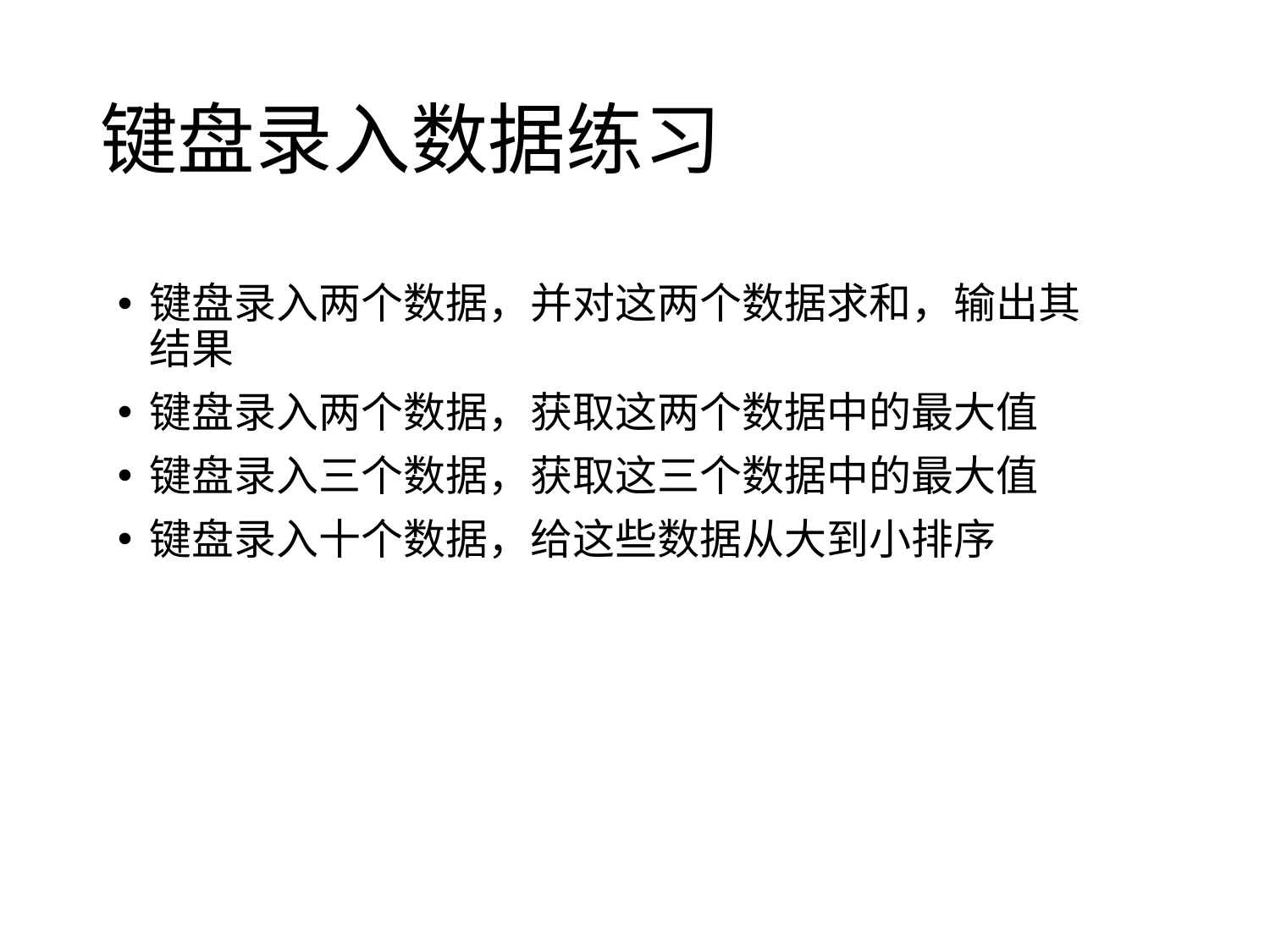

# 键盘录入数据练习
键盘录入两个数据，并对这两个数据求和，输出其结果
键盘录入两个数据，获取这两个数据中的最大值
键盘录入三个数据，获取这三个数据中的最大值
键盘录入十个数据，给这些数据从大到小排序